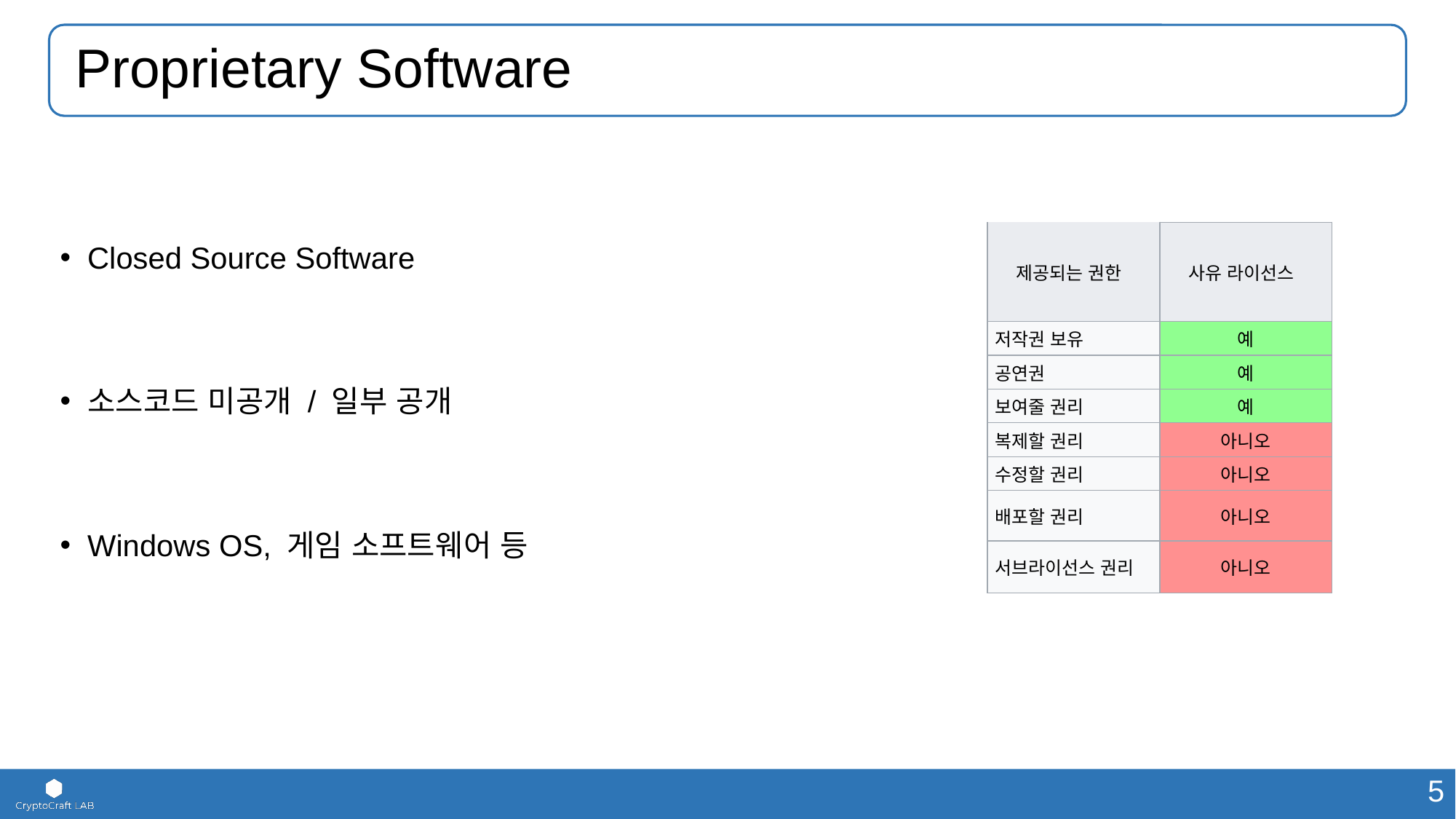

# Proprietary Software

Closed Source Software

소스코드 미공개 / 일부 공개

Windows OS, 게임 소프트웨어 등
| 제공되는 권한 | 사유 라이선스 |
| --- | --- |
| 저작권 보유 | 예 |
| 공연권 | 예 |
| 보여줄 권리 | 예 |
| 복제할 권리 | 아니오 |
| 수정할 권리 | 아니오 |
| 배포할 권리 | 아니오 |
| 서브라이선스 권리 | 아니오 |